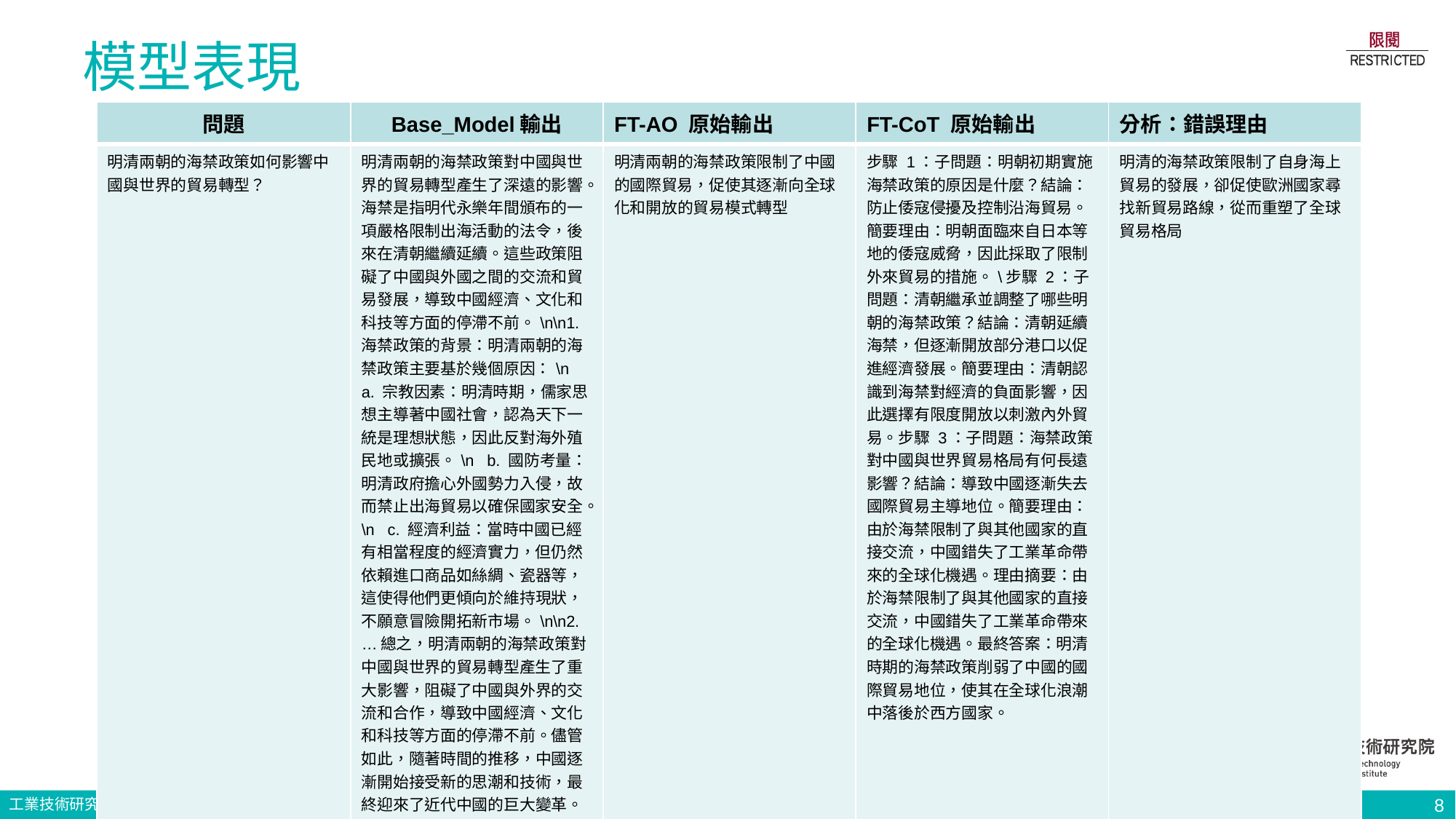

# 模型表現
| 問題 | Base\_Model輸出 | FT-AO 原始輸出 | FT-CoT 原始輸出 | 分析：錯誤理由 |
| --- | --- | --- | --- | --- |
| 明清兩朝的海禁政策如何影響中國與世界的貿易轉型？ | 明清兩朝的海禁政策對中國與世界的貿易轉型產生了深遠的影響。海禁是指明代永樂年間頒布的一項嚴格限制出海活動的法令，後來在清朝繼續延續。這些政策阻礙了中國與外國之間的交流和貿易發展，導致中國經濟、文化和科技等方面的停滯不前。\n\n1. 海禁政策的背景：明清兩朝的海禁政策主要基於幾個原因：\n a. 宗教因素：明清時期，儒家思想主導著中國社會，認為天下一統是理想狀態，因此反對海外殖民地或擴張。\n b. 國防考量：明清政府擔心外國勢力入侵，故而禁止出海貿易以確保國家安全。\n c. 經濟利益：當時中國已經有相當程度的經濟實力，但仍然依賴進口商品如絲綢、瓷器等，這使得他們更傾向於維持現狀，不願意冒險開拓新市場。\n\n2. …總之，明清兩朝的海禁政策對中國與世界的貿易轉型產生了重大影響，阻礙了中國與外界的交流和合作，導致中國經濟、文化和科技等方面的停滯不前。儘管如此，隨著時間的推移，中國逐漸開始接受新的思潮和技術，最終迎來了近代中國的巨大變革。 | 明清兩朝的海禁政策限制了中國的國際貿易，促使其逐漸向全球化和開放的貿易模式轉型 | 步驟 1：子問題：明朝初期實施海禁政策的原因是什麼？結論：防止倭寇侵擾及控制沿海貿易。簡要理由：明朝面臨來自日本等地的倭寇威脅，因此採取了限制外來貿易的措施。\步驟 2：子問題：清朝繼承並調整了哪些明朝的海禁政策？結論：清朝延續海禁，但逐漸開放部分港口以促進經濟發展。簡要理由：清朝認識到海禁對經濟的負面影響，因此選擇有限度開放以刺激內外貿易。步驟 3：子問題：海禁政策對中國與世界貿易格局有何長遠影響？結論：導致中國逐漸失去國際貿易主導地位。簡要理由：由於海禁限制了與其他國家的直接交流，中國錯失了工業革命帶來的全球化機遇。理由摘要：由於海禁限制了與其他國家的直接交流，中國錯失了工業革命帶來的全球化機遇。最終答案：明清時期的海禁政策削弱了中國的國際貿易地位，使其在全球化浪潮中落後於西方國家。 | 明清的海禁政策限制了自身海上貿易的發展，卻促使歐洲國家尋找新貿易路線，從而重塑了全球貿易格局 |
8